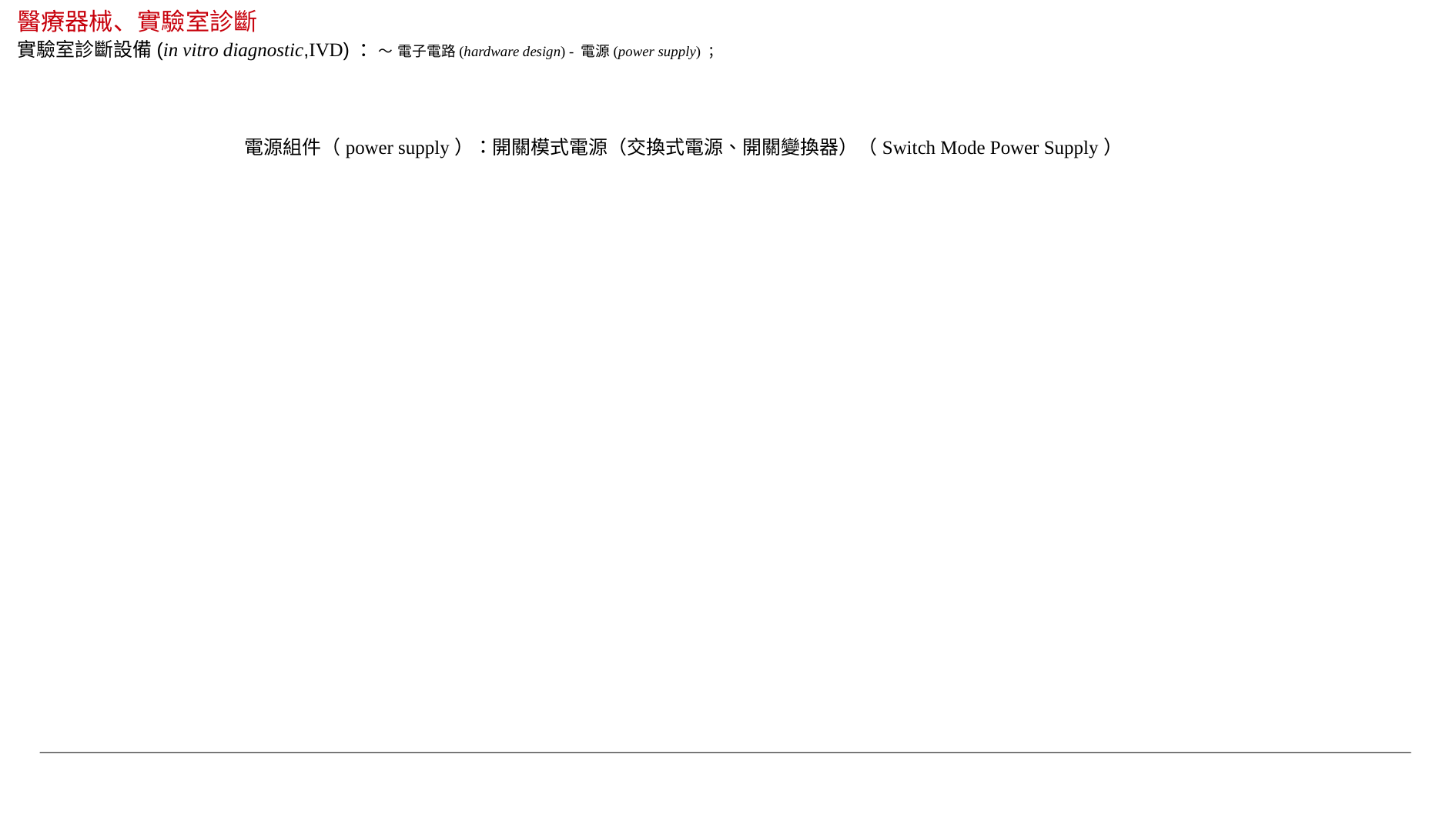

醫療器械、實驗室診斷
實驗室診斷設備(in vitro diagnostic,IVD) ：～ 電子電路(hardware design) - 電源(power supply) ；
電源組件（power supply）：開關模式電源（交換式電源、開關變換器）（Switch Mode Power Supply）